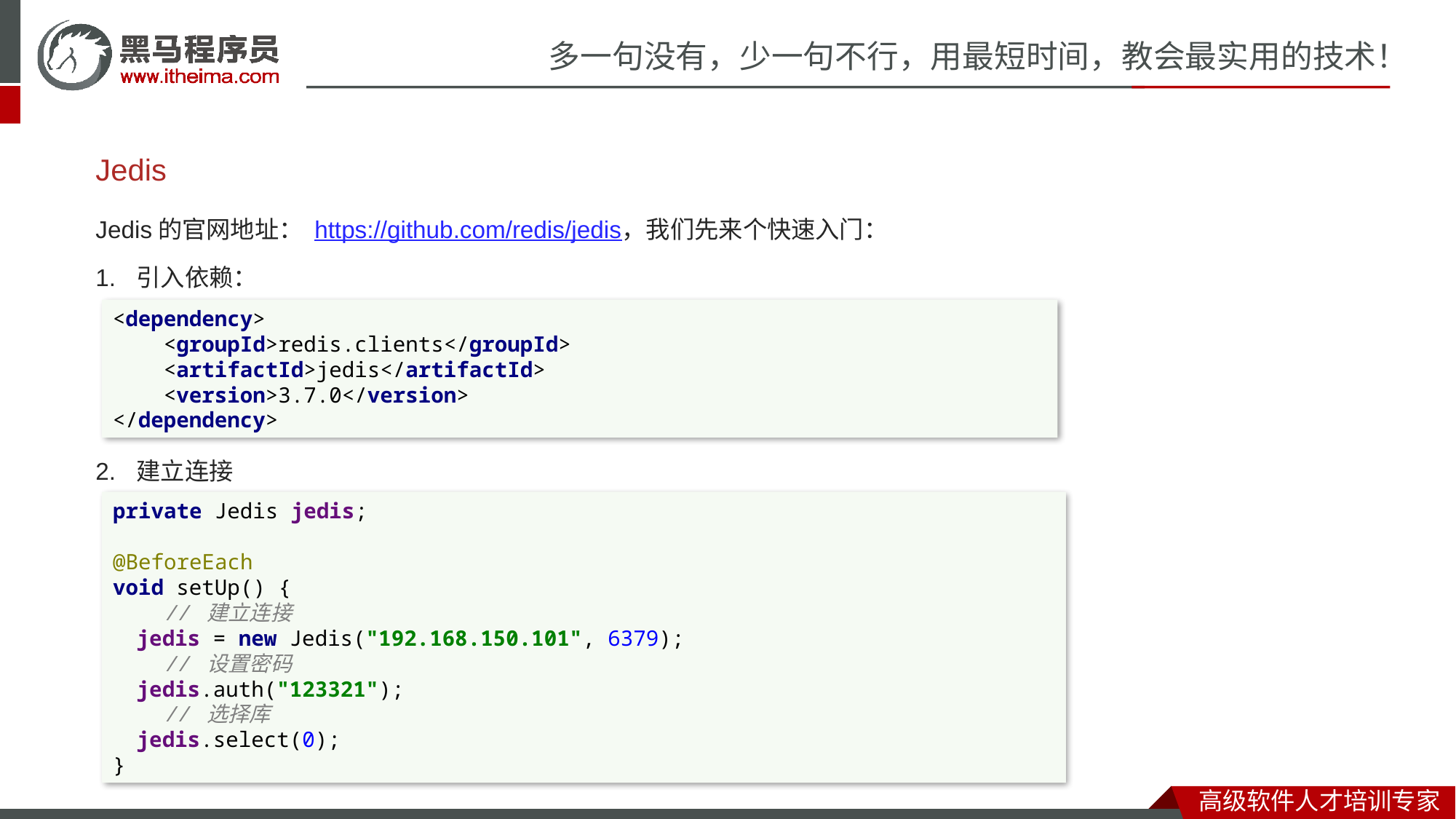

# Jedis
Jedis的官网地址： https://github.com/redis/jedis，我们先来个快速入门：
引入依赖：

建立连接

<dependency>
    <groupId>redis.clients</groupId>
    <artifactId>jedis</artifactId>
    <version>3.7.0</version>
</dependency>
private Jedis jedis;
@BeforeEach
void setUp() {
    // 建立连接
    jedis = new Jedis("192.168.150.101", 6379);
    // 设置密码
    jedis.auth("123321");
    // 选择库
    jedis.select(0);
}